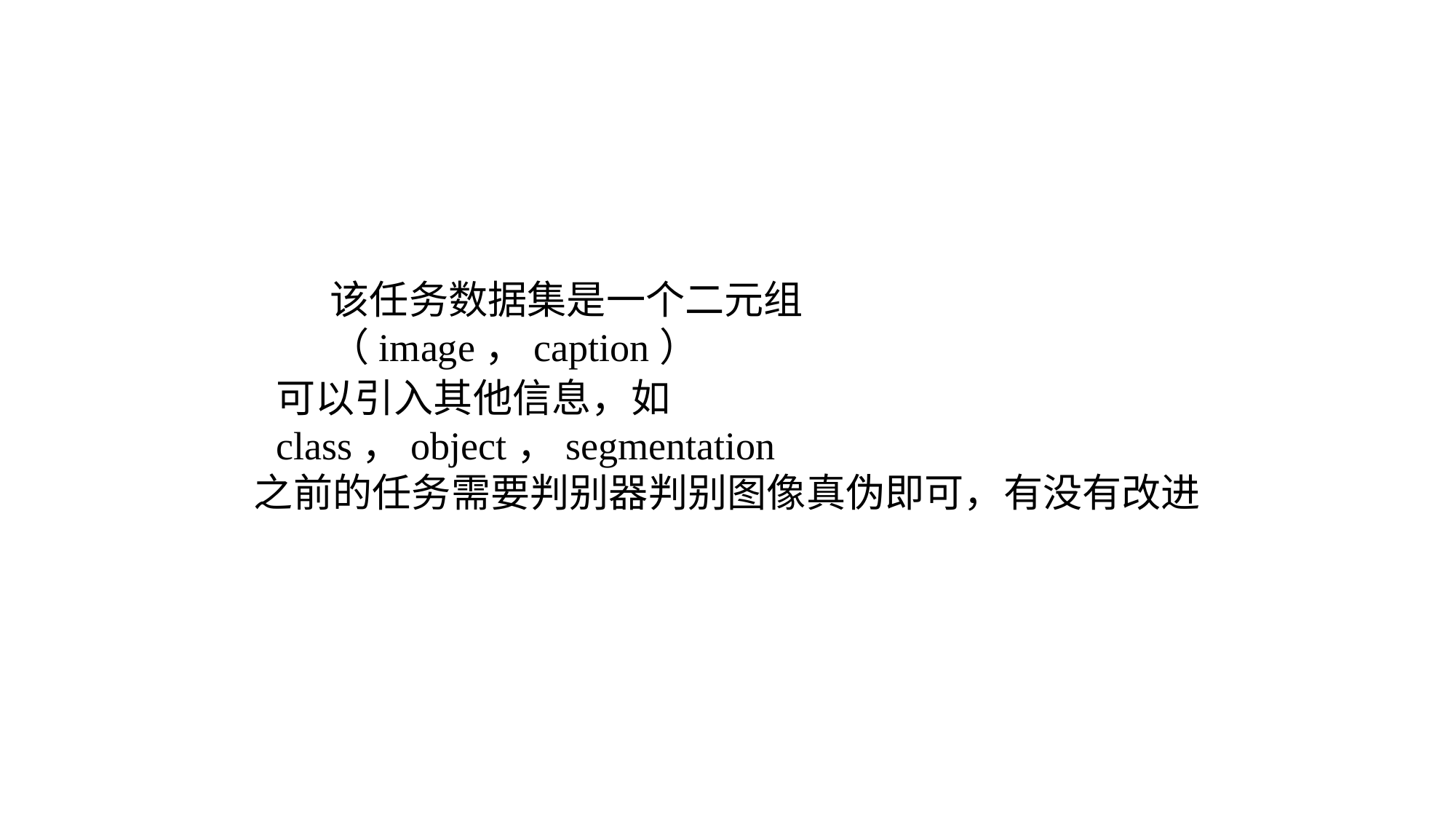

该任务数据集是一个二元组（image，caption）
可以引入其他信息，如class，object，segmentation
之前的任务需要判别器判别图像真伪即可，有没有改进